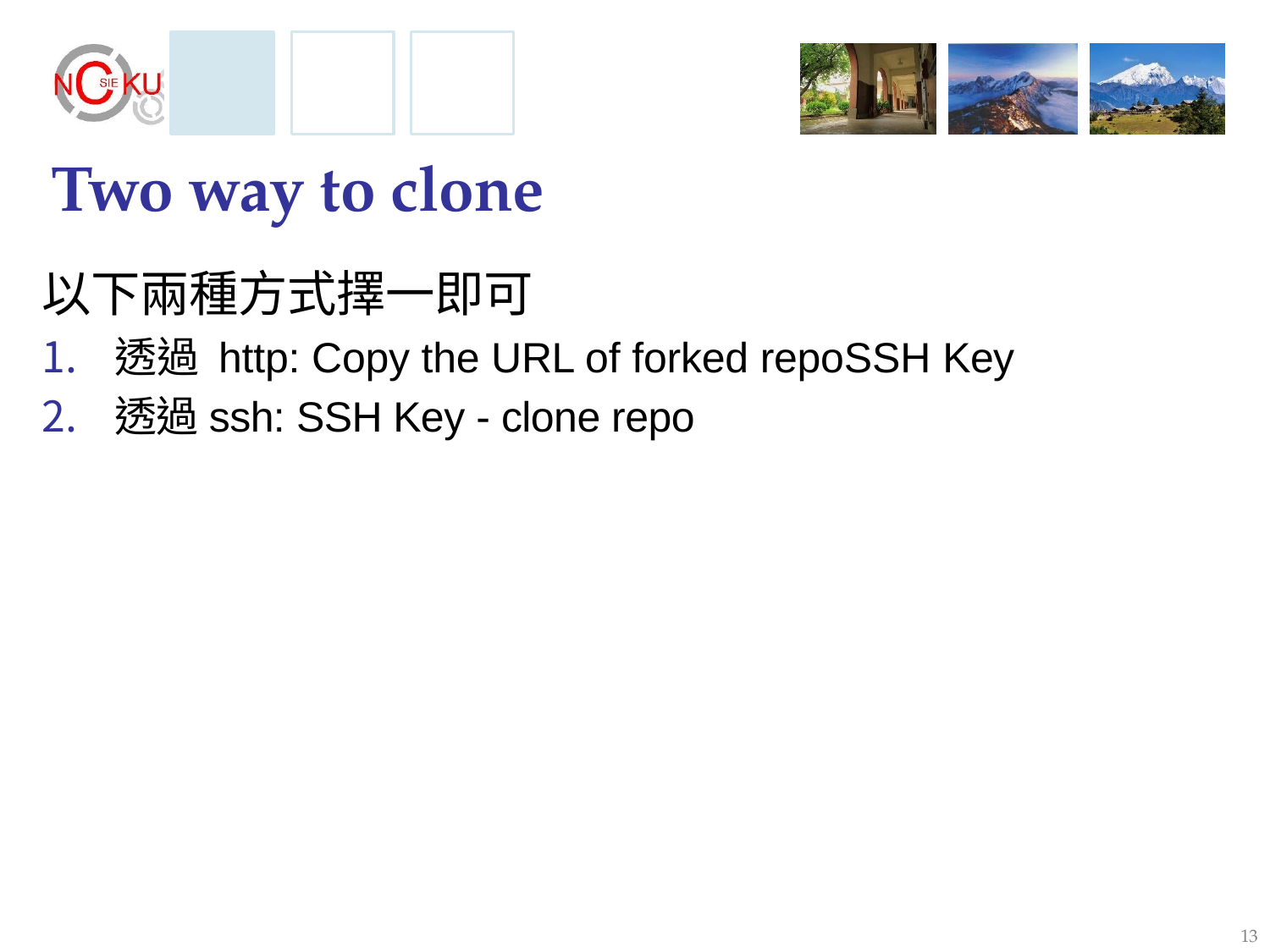

# Two way to clone
以下兩種方式擇一即可
透過 http: Copy the URL of forked repoSSH Key
透過ssh: SSH Key - clone repo
13